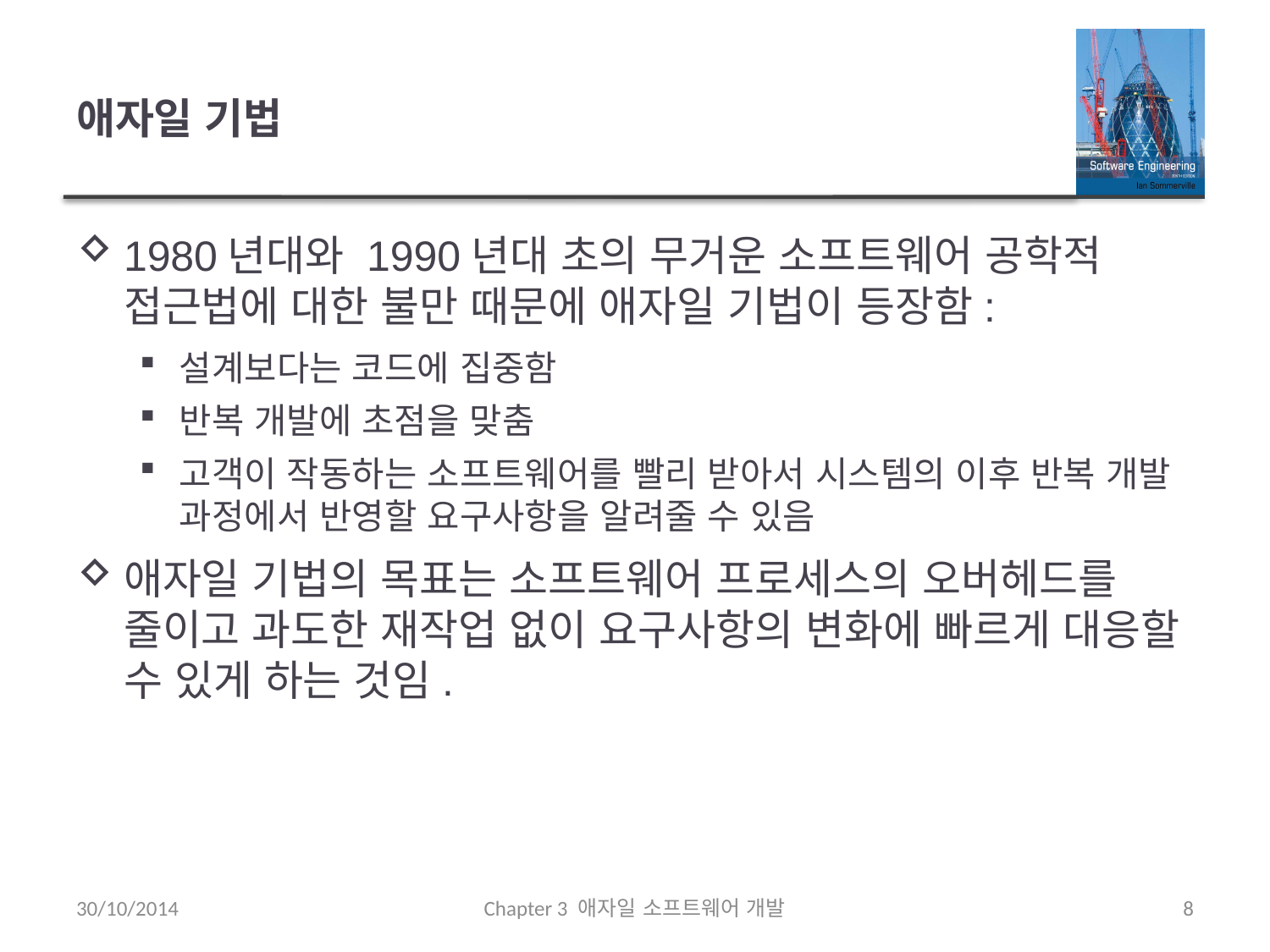

# 애자일 기법
1980년대와 1990년대 초의 무거운 소프트웨어 공학적 접근법에 대한 불만 때문에 애자일 기법이 등장함:
설계보다는 코드에 집중함
반복 개발에 초점을 맞춤
고객이 작동하는 소프트웨어를 빨리 받아서 시스템의 이후 반복 개발 과정에서 반영할 요구사항을 알려줄 수 있음
애자일 기법의 목표는 소프트웨어 프로세스의 오버헤드를 줄이고 과도한 재작업 없이 요구사항의 변화에 빠르게 대응할 수 있게 하는 것임.
30/10/2014
Chapter 3 애자일 소프트웨어 개발
8